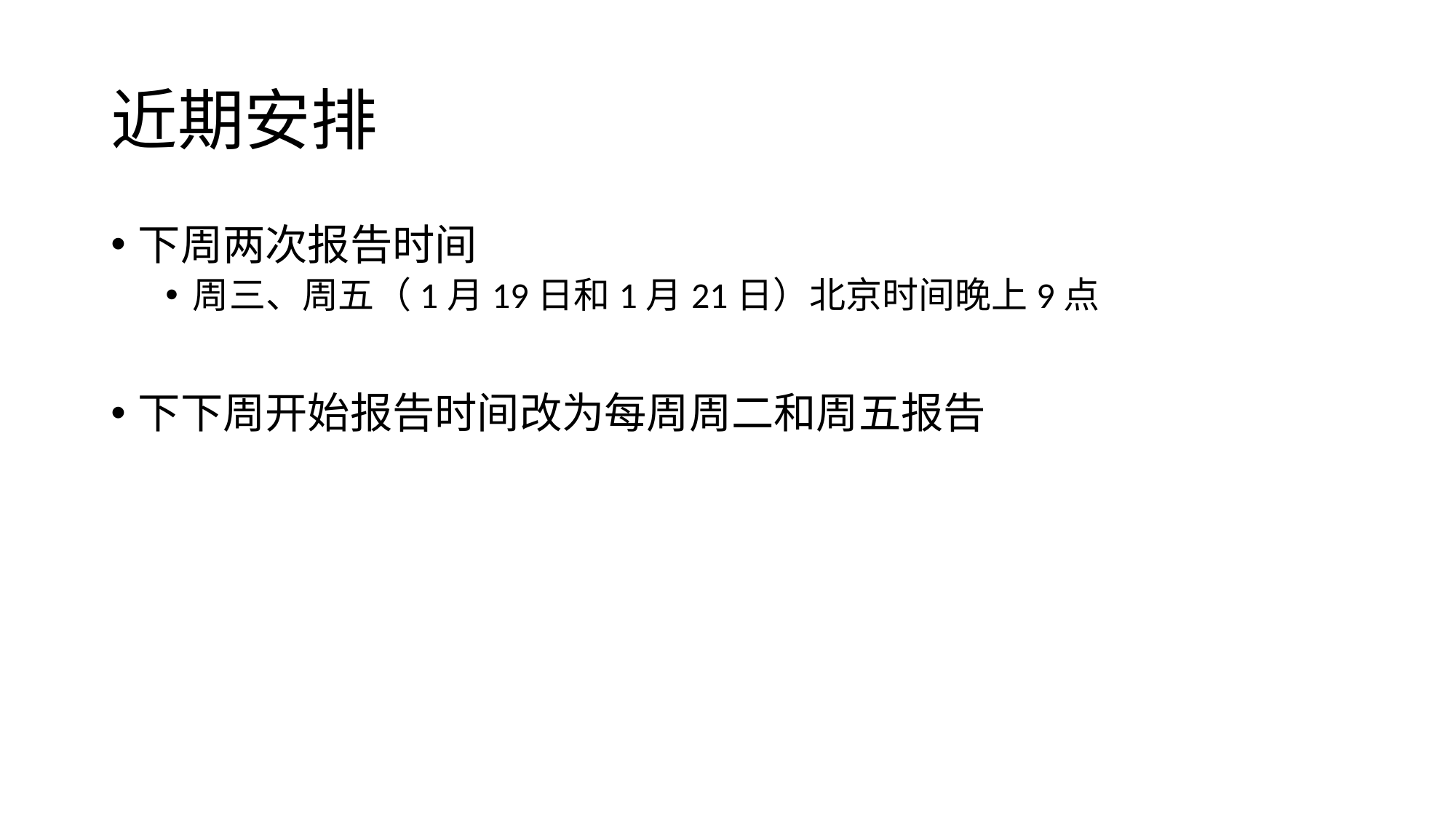

# 近期安排
下周两次报告时间
周三、周五（1月19日和1月21日）北京时间晚上9点

下下周开始报告时间改为每周周二和周五报告